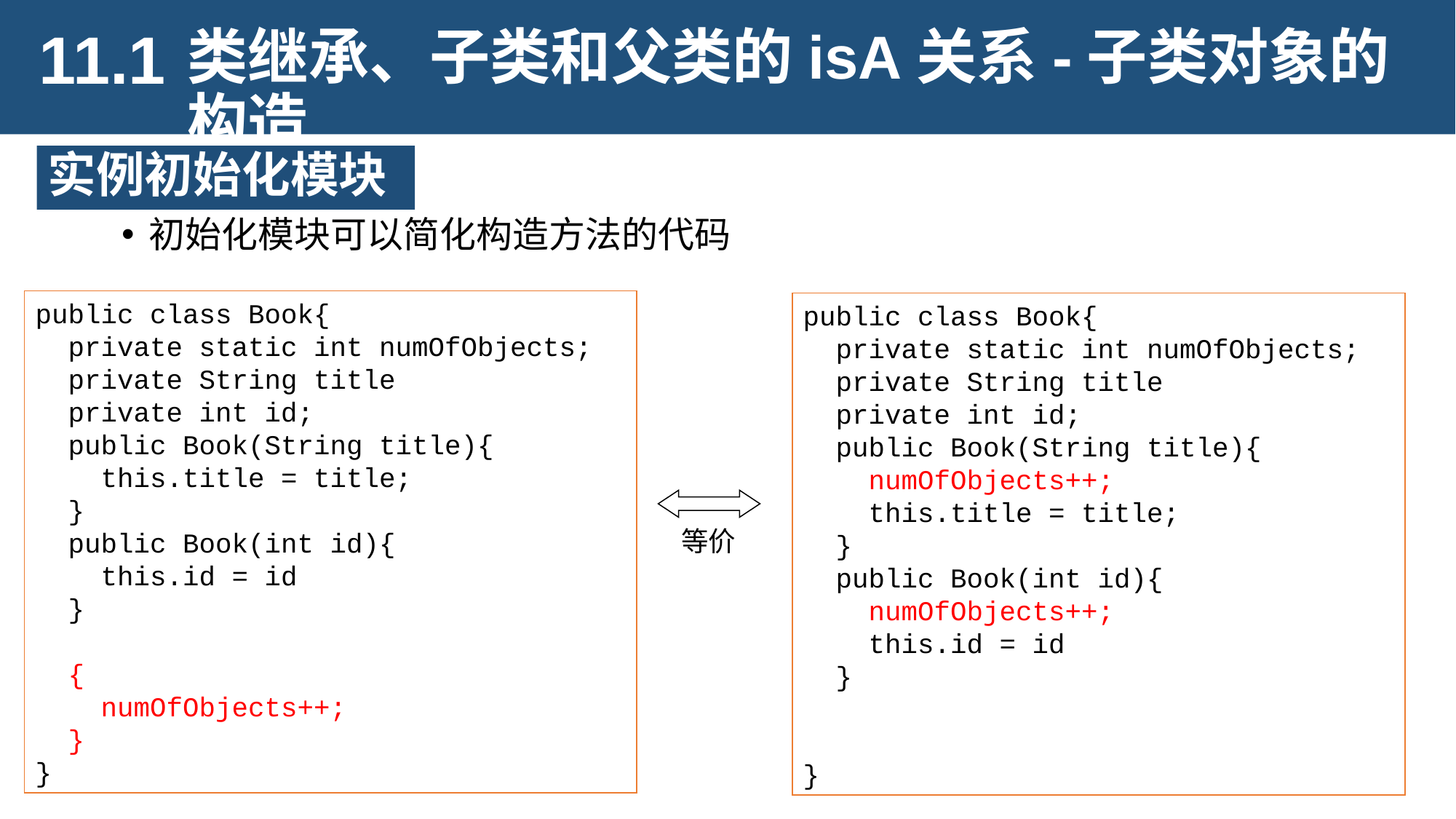

类继承、子类和父类的isA关系-子类对象的构造
11.1
实例初始化模块
初始化模块可以简化构造方法的代码
public class Book{
  private static int numOfObjects;
  private String title
  private int id;
  public Book(String title){
    this.title = title;
  }
  public Book(int id){
    this.id = id
  }

  {
    numOfObjects++;
  }
}
public class Book{
  private static int numOfObjects;
  private String title
  private int id;
  public Book(String title){
    numOfObjects++;
    this.title = title;
  }
  public Book(int id){
    numOfObjects++;
    this.id = id
  }

}

等价